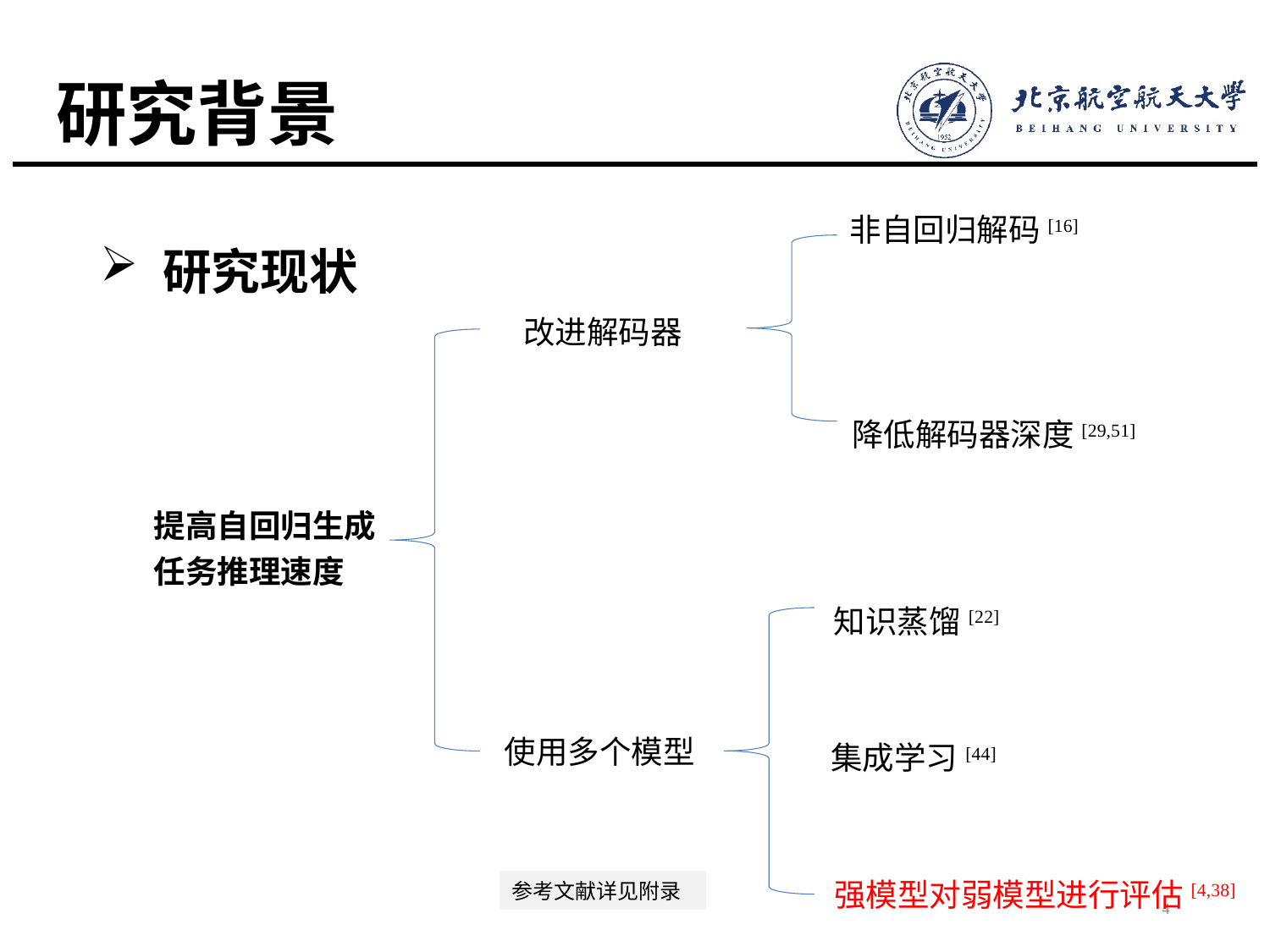

# 研究背景
非自回归解码[16]
研究现状

改进解码器

降低解码器深度[29,51]
提高自回归生成任务推理速度
知识蒸馏[22]

集成学习[44]
使用多个模型
强模型对弱模型进行评估[4,38]
参考文献详见附录
4